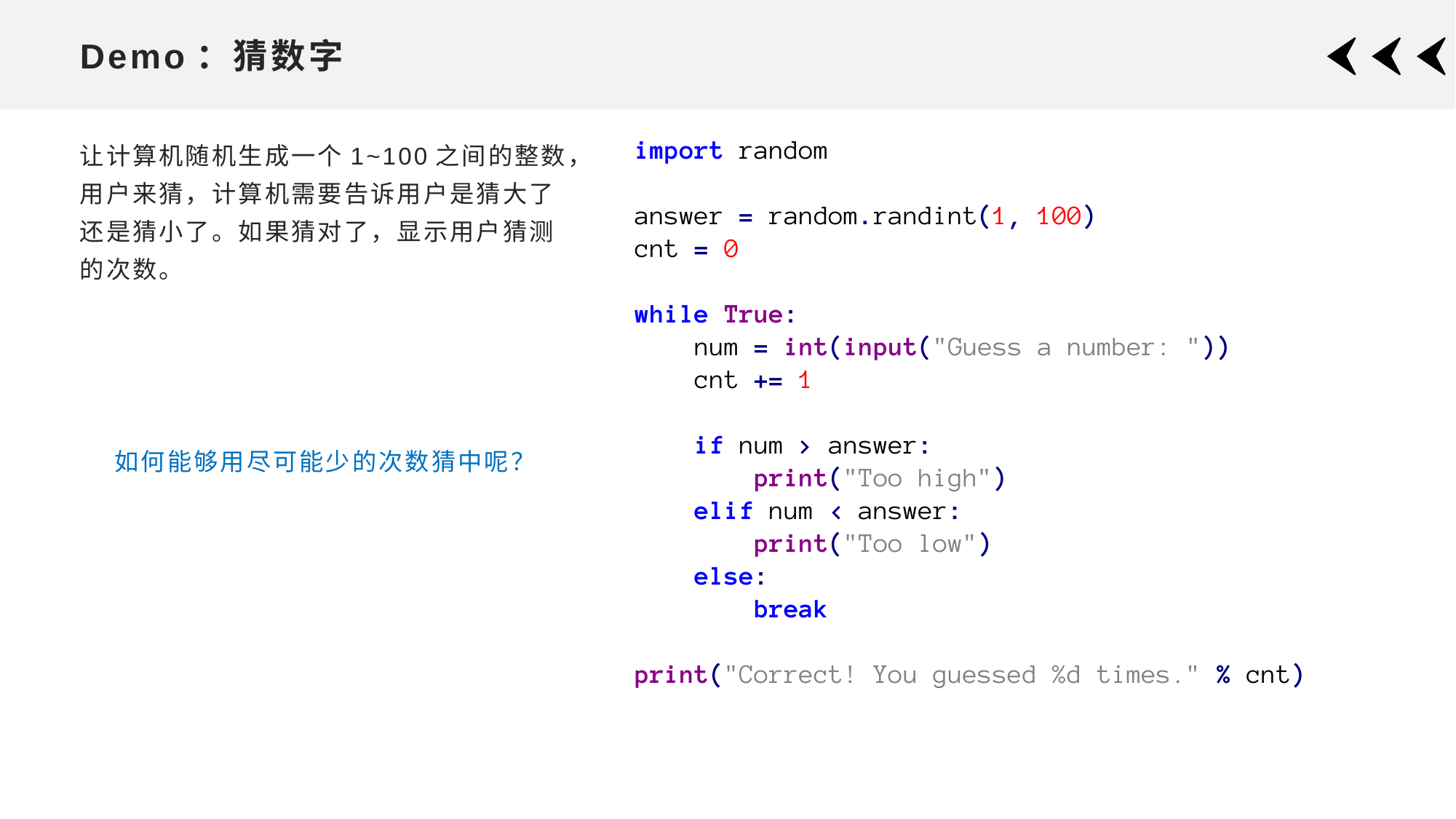

# Demo：猜数字
让计算机随机生成一个1~100之间的整数，用户来猜，计算机需要告诉用户是猜大了还是猜小了。如果猜对了，显示用户猜测的次数。
import random

answer = random.randint(1, 100)
cnt = 0

while True:
    num = int(input("Guess a number: "))
    cnt += 1

    if num > answer:
        print("Too high")
    elif num < answer:
        print("Too low")
    else:
        break

print("Correct! You guessed %d times." % cnt)
如何能够用尽可能少的次数猜中呢？